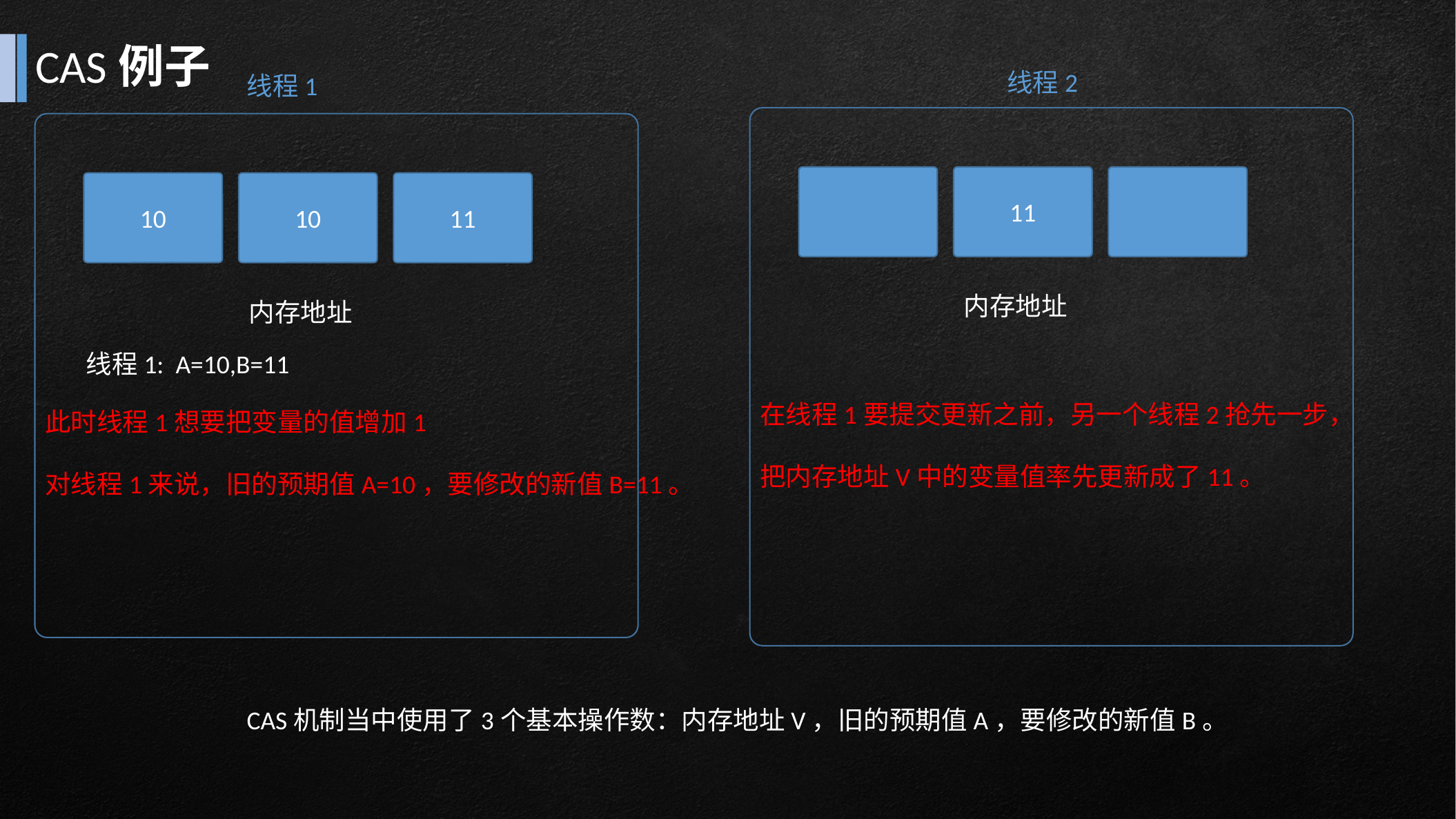

# CAS例子
线程2
线程1

11

10
10
11
内存地址
内存地址
线程1:  A=10,B=11
在线程1要提交更新之前，另一个线程2抢先一步，

把内存地址V中的变量值率先更新成了11。
此时线程1想要把变量的值增加1

对线程1来说，旧的预期值A=10，要修改的新值B=11。
CAS机制当中使用了3个基本操作数：内存地址V，旧的预期值A，要修改的新值B。